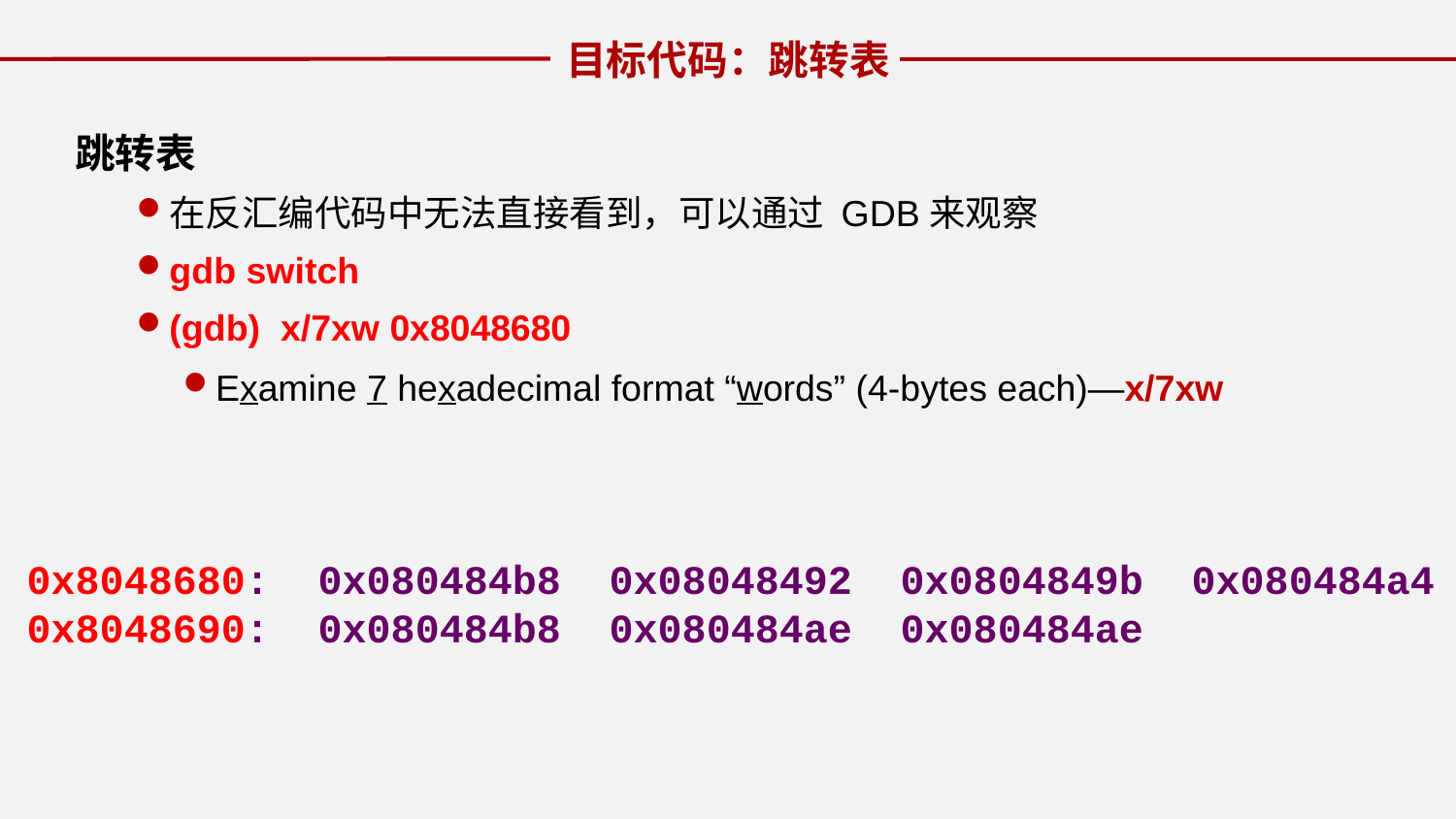

目标代码：跳转表
跳转表
在反汇编代码中无法直接看到，可以通过 GDB来观察
gdb switch
(gdb)  x/7xw 0x8048680
Examine 7 hexadecimal format “words” (4-bytes each)—x/7xw

0x8048680:	0x080484b8	0x08048492	0x0804849b	0x080484a4
0x8048690:	0x080484b8	0x080484ae	0x080484ae